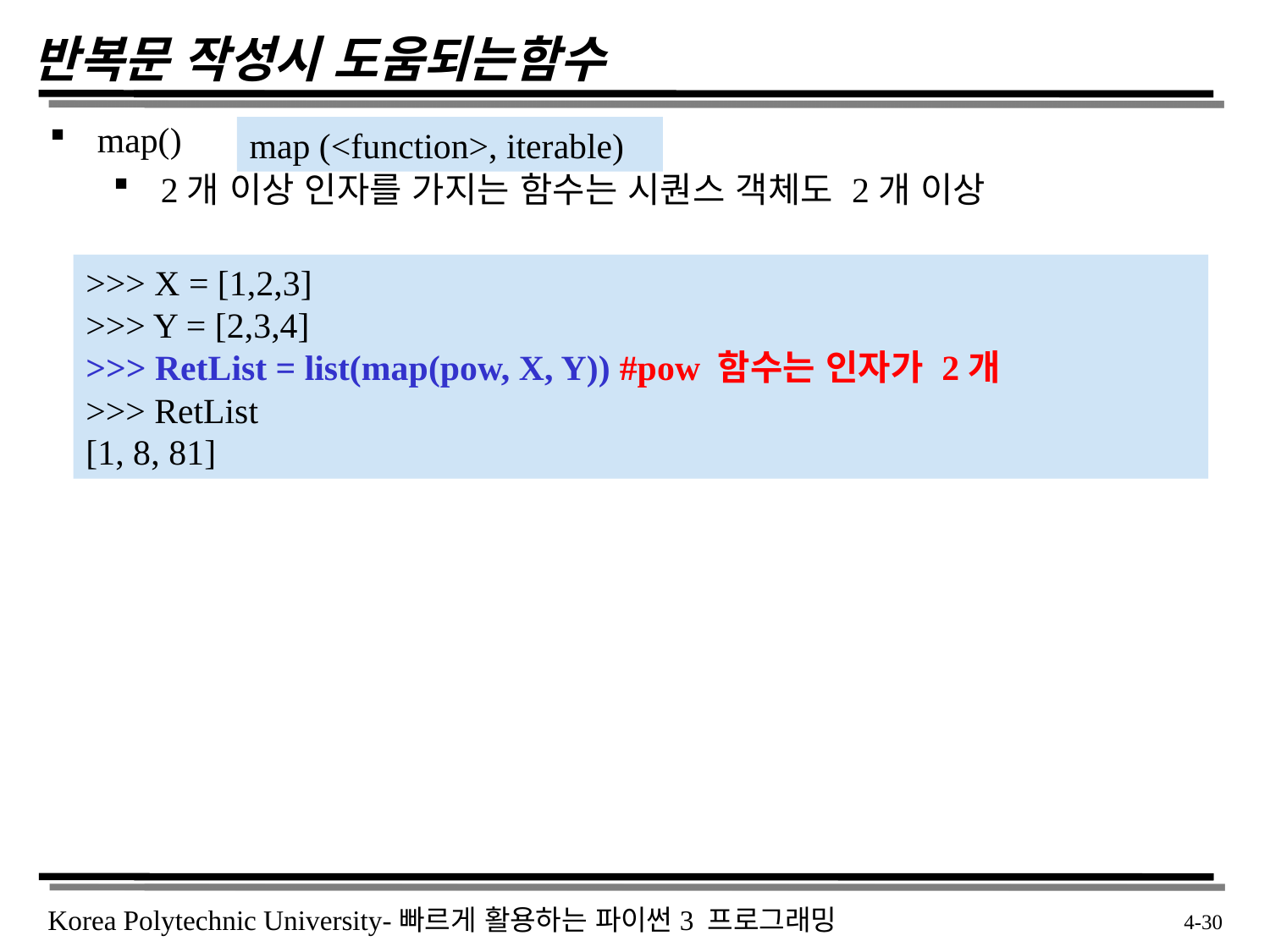

# 반복문 작성시 도움되는함수
map()
2개 이상 인자를 가지는 함수는 시퀀스 객체도 2개 이상

map (<function>, iterable)

>>> X = [1,2,3]
>>> Y = [2,3,4]
>>> RetList = list(map(pow, X, Y)) #pow 함수는 인자가 2개
>>> RetList
[1, 8, 81]
 4-30